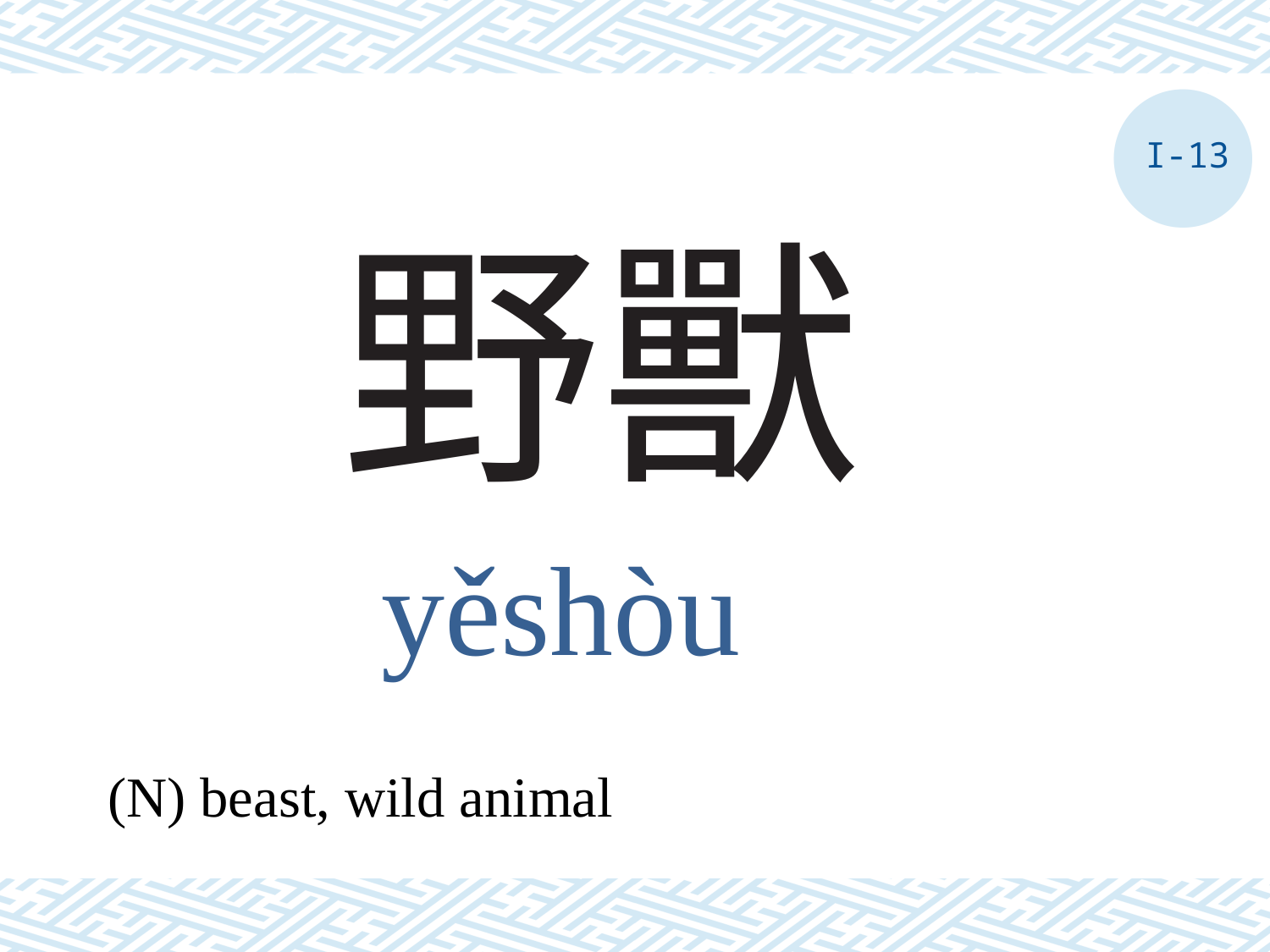

I-13

# 野獸
yěshòu
(N) beast, wild animal